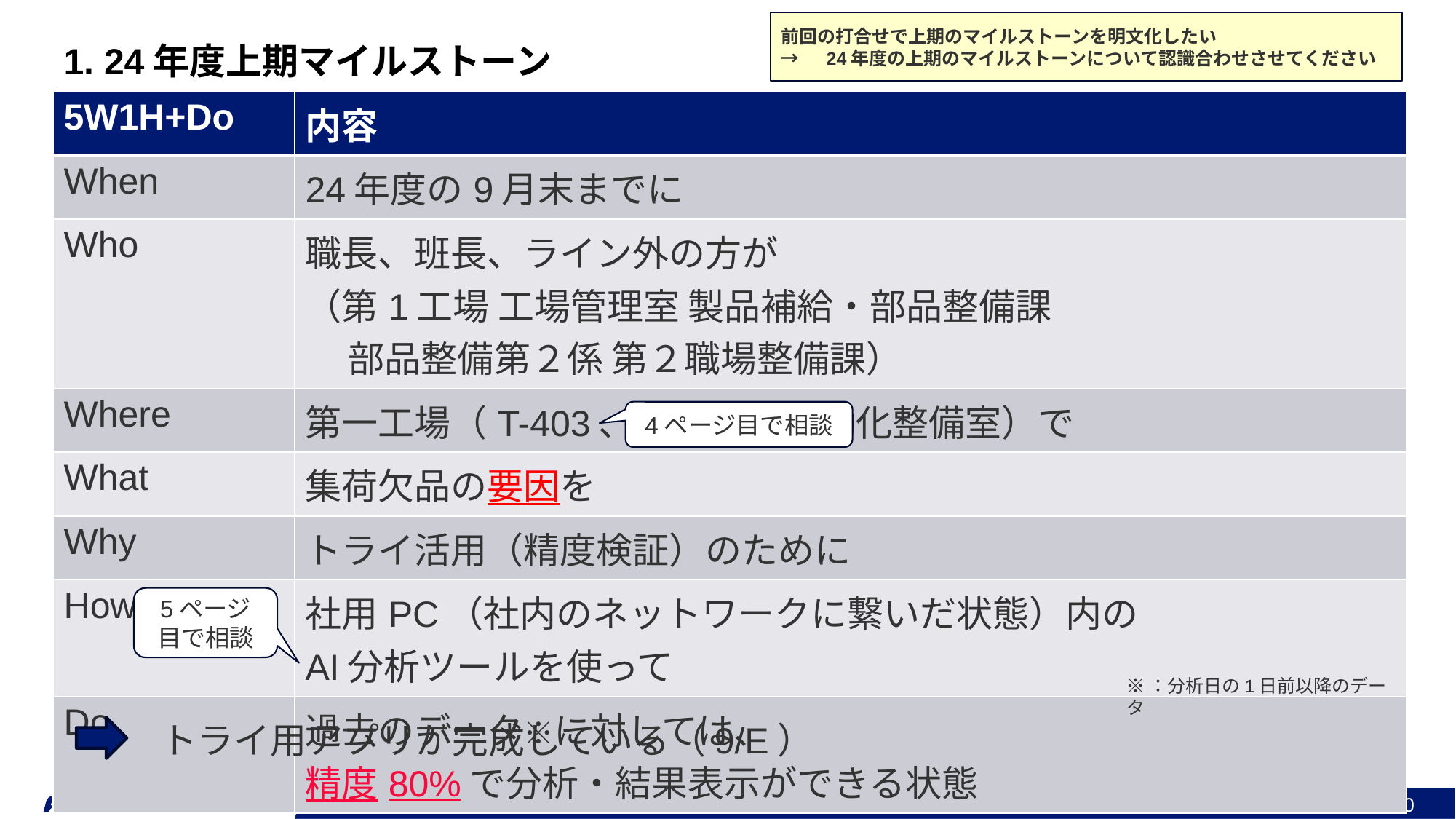

前回の打合せで上期のマイルストーンを明文化したい
→　24年度の上期のマイルストーンについて認識合わせさせてください
1. 24年度上期マイルストーン
| 5W1H+Do | 内容 |
| --- | --- |
| When | 24年度の9月末までに |
| Who | 職長、班長、ライン外の方が （第1工場 工場管理室 製品補給・部品整備課 部品整備第２係 第２職場整備課） |
| Where | 第一工場（T-403、T-154の自働化整備室）で |
| What | 集荷欠品の要因を |
| Why | トライ活用（精度検証）のために |
| How | 社用PC（社内のネットワークに繋いだ状態）内の AI分析ツールを使って |
| Do | 過去のデータ※に対しては、 精度80%で分析・結果表示ができる状態 |

4ページ目で相談
5ページ目で相談
※：分析日の1日前以降のデータ
トライ用アプリが完成している（9/E）

August 6, 2024